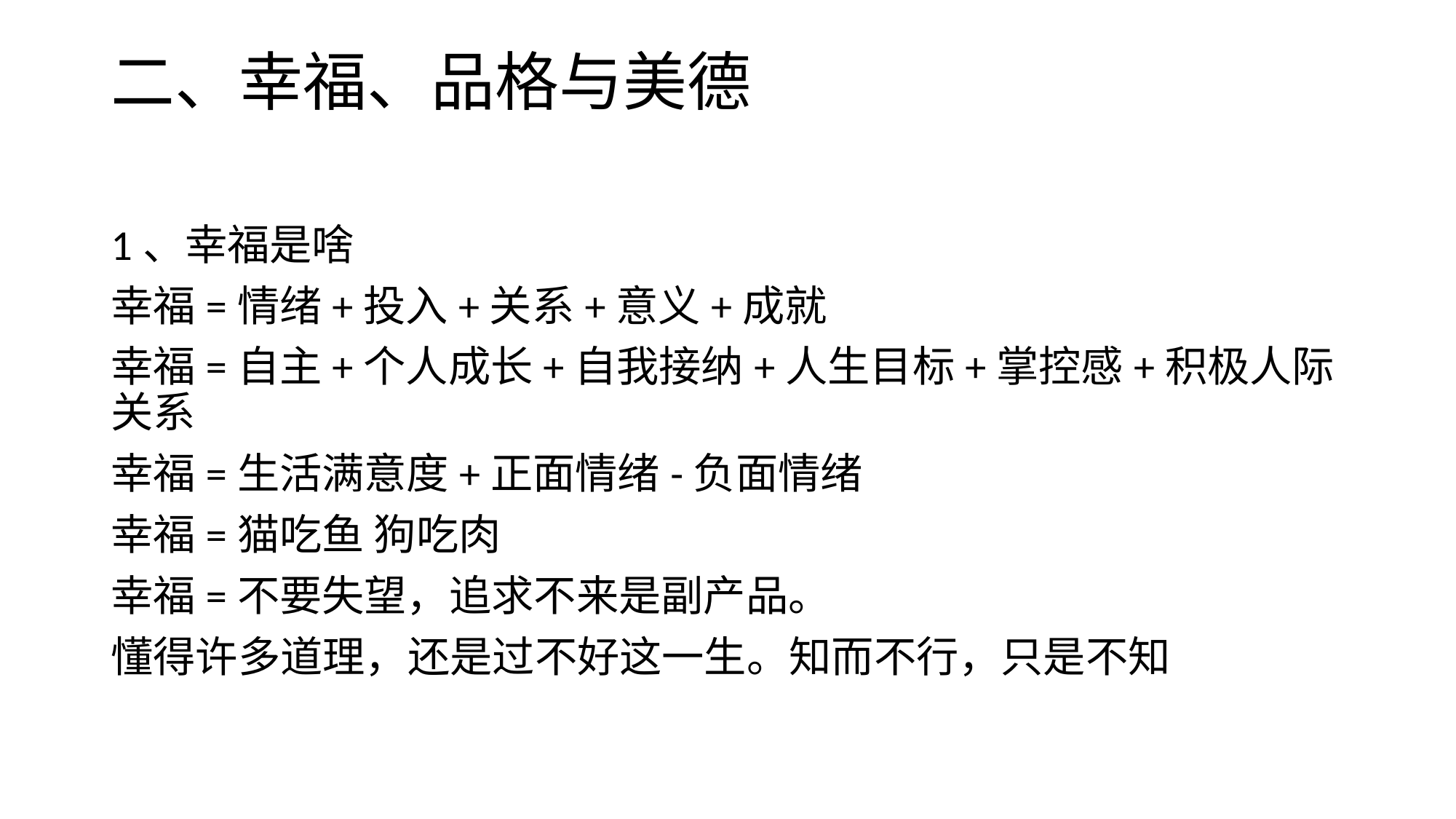

# 二、幸福、品格与美德
1、幸福是啥
幸福=情绪+投入+关系+意义+成就
幸福=自主+个人成长+自我接纳+人生目标+掌控感+积极人际关系
幸福=生活满意度+正面情绪-负面情绪
幸福=猫吃鱼 狗吃肉
幸福=不要失望，追求不来是副产品。
懂得许多道理，还是过不好这一生。知而不行，只是不知